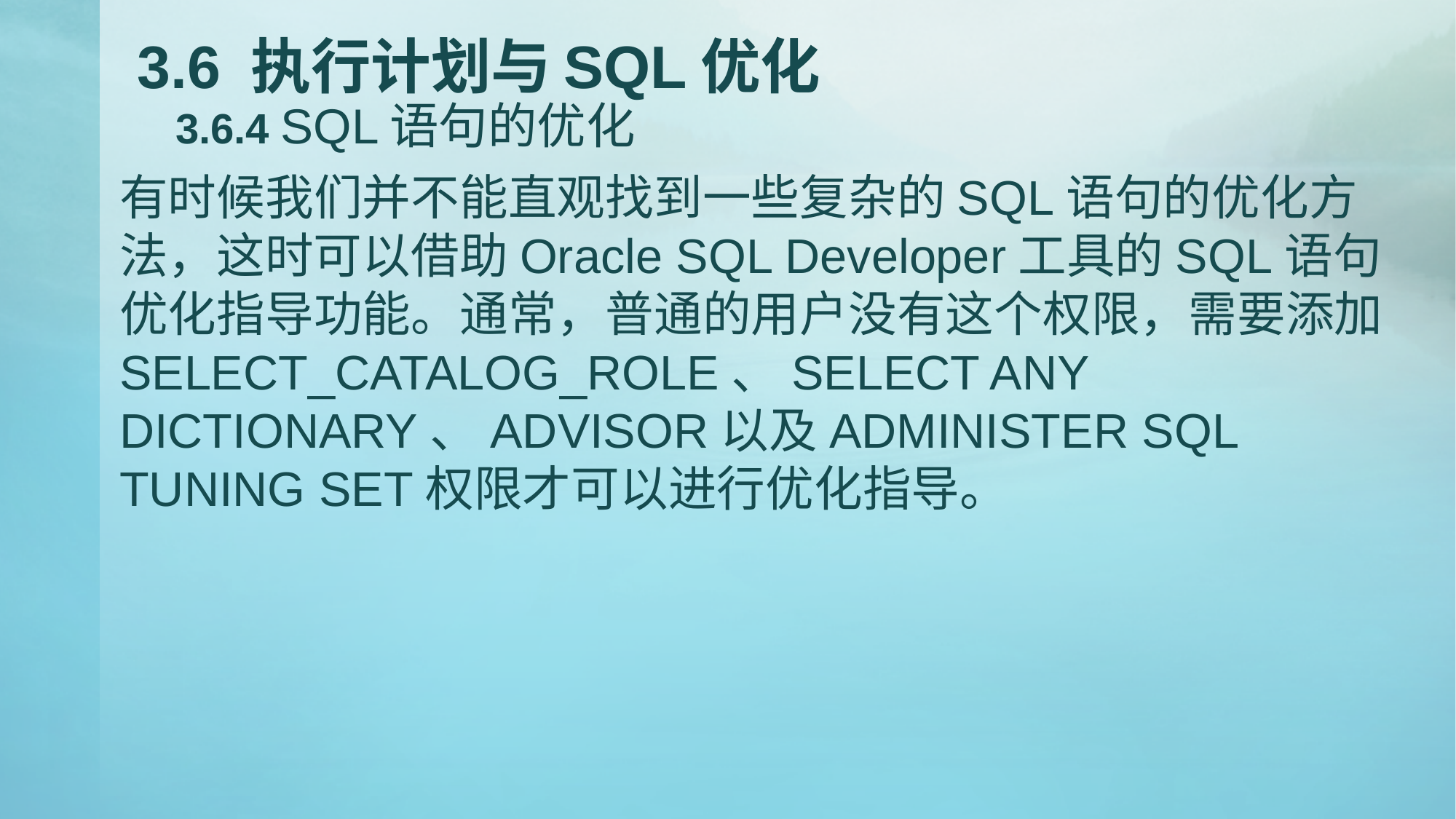

# 3.6 执行计划与SQL优化 3.6.4 SQL语句的优化
有时候我们并不能直观找到一些复杂的SQL语句的优化方法，这时可以借助Oracle SQL Developer工具的SQL语句优化指导功能。通常，普通的用户没有这个权限，需要添加SELECT_CATALOG_ROLE、SELECT ANY DICTIONARY、ADVISOR以及ADMINISTER SQL TUNING SET权限才可以进行优化指导。